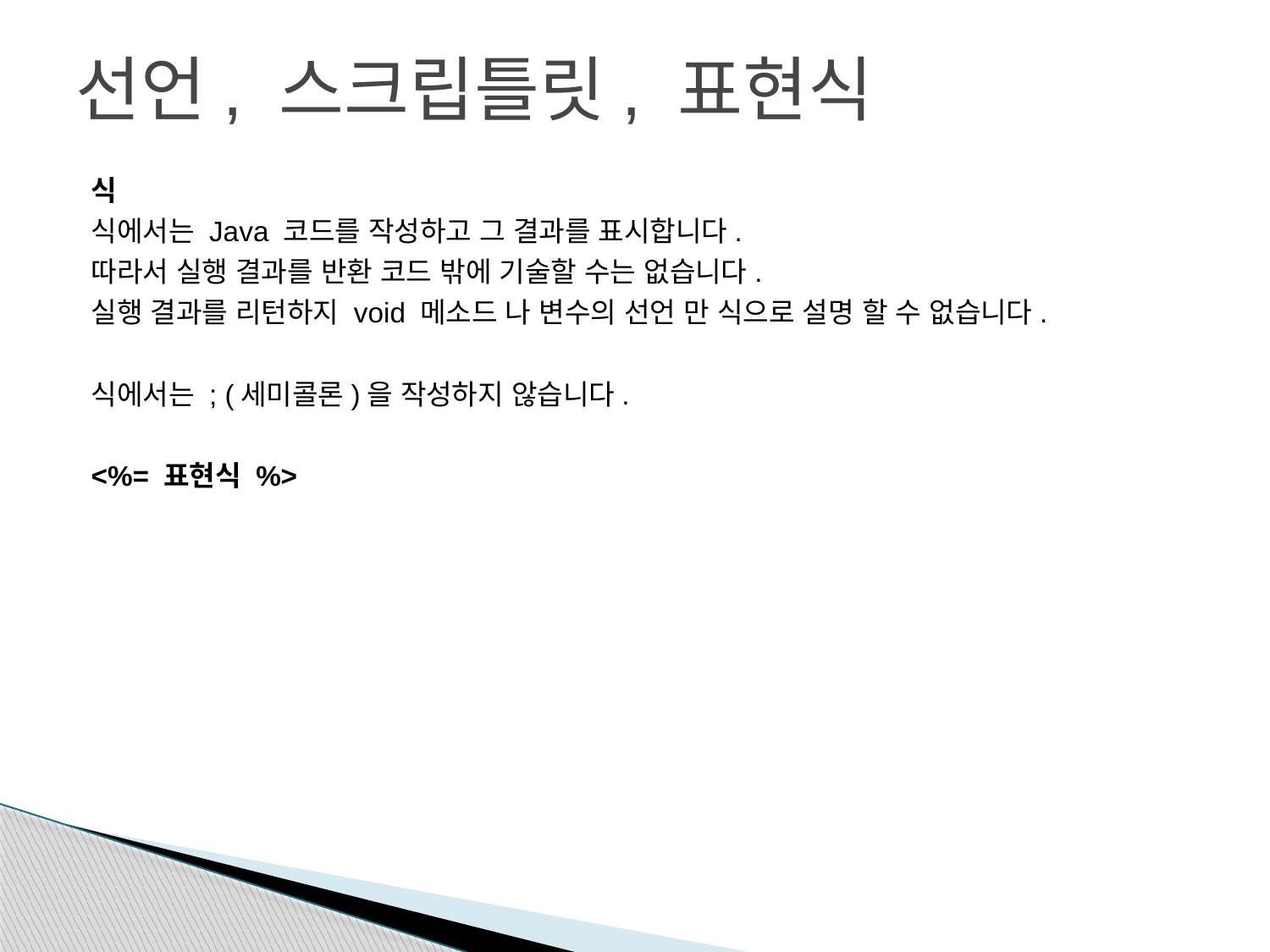

# 선언, 스크립틀릿, 표현식
식
식에서는 Java 코드를 작성하고 그 결과를 표시합니다.
따라서 실행 결과를 반환 코드 밖에 기술할 수는 없습니다.
실행 결과를 리턴하지 void 메소드 나 변수의 선언 만 식으로 설명 할 수 없습니다.

식에서는 ; (세미콜론)을 작성하지 않습니다.

<%= 표현식 %>